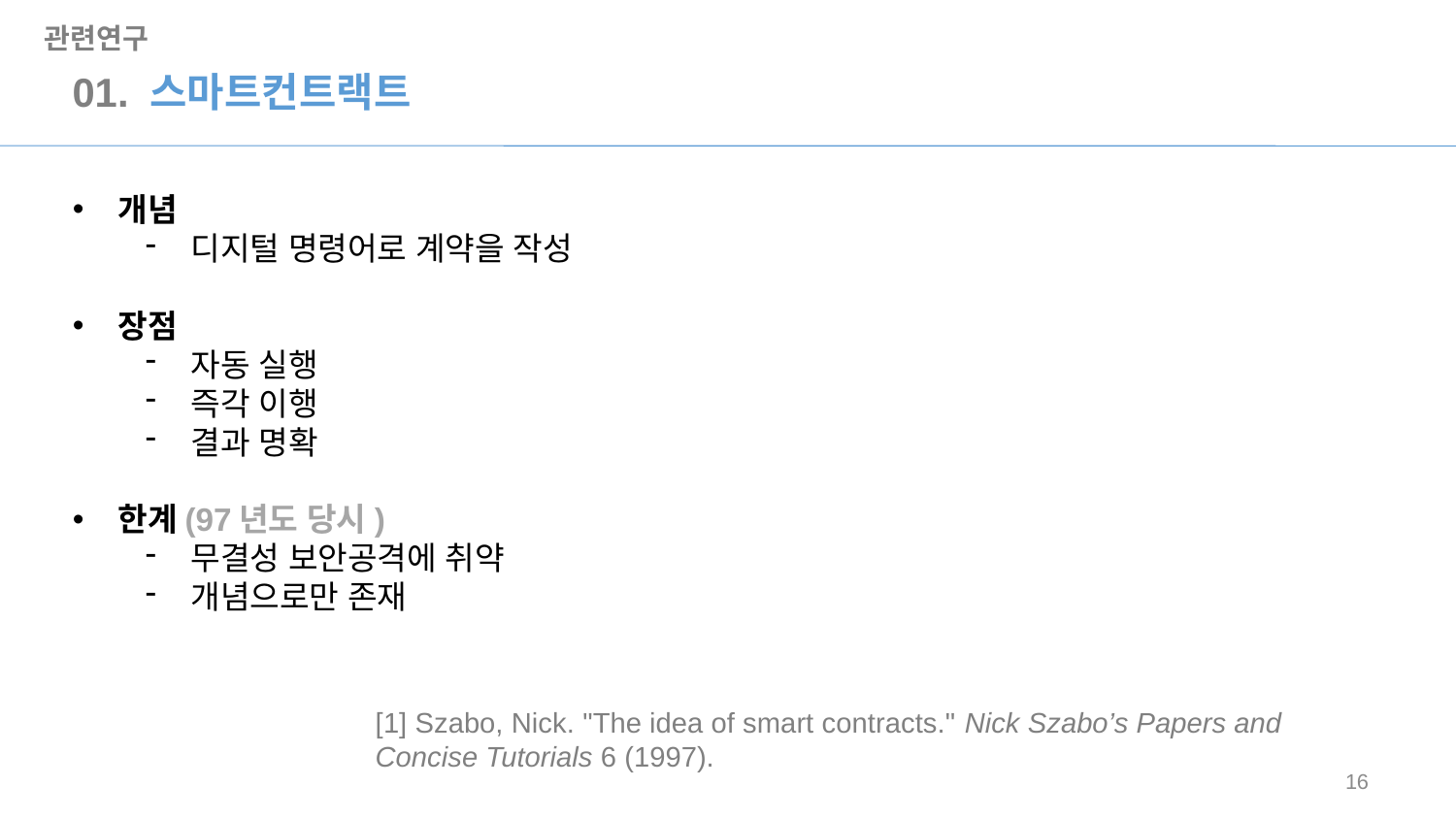

관련연구
01. 스마트컨트랙트
개념
디지털 명령어로 계약을 작성

장점
자동 실행
즉각 이행
결과 명확

한계(97년도 당시)
무결성 보안공격에 취약
개념으로만 존재

[1] Szabo, Nick. "The idea of smart contracts." Nick Szabo’s Papers and Concise Tutorials 6 (1997).
16